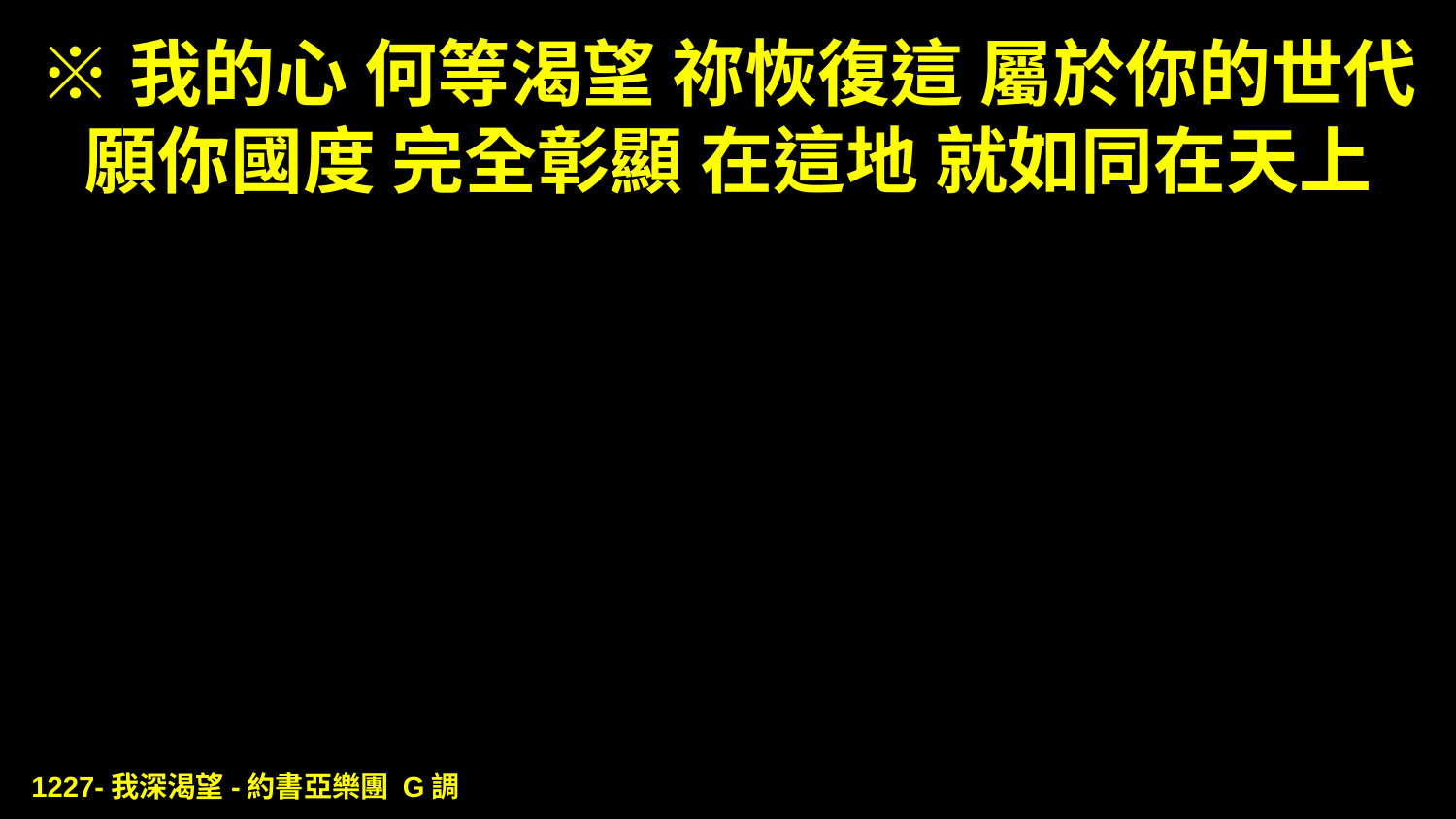

# ※我的心 何等渴望 祢恢復這 屬於你的世代 願你國度 完全彰顯 在這地 就如同在天上
1227-我深渴望-約書亞樂團 G調